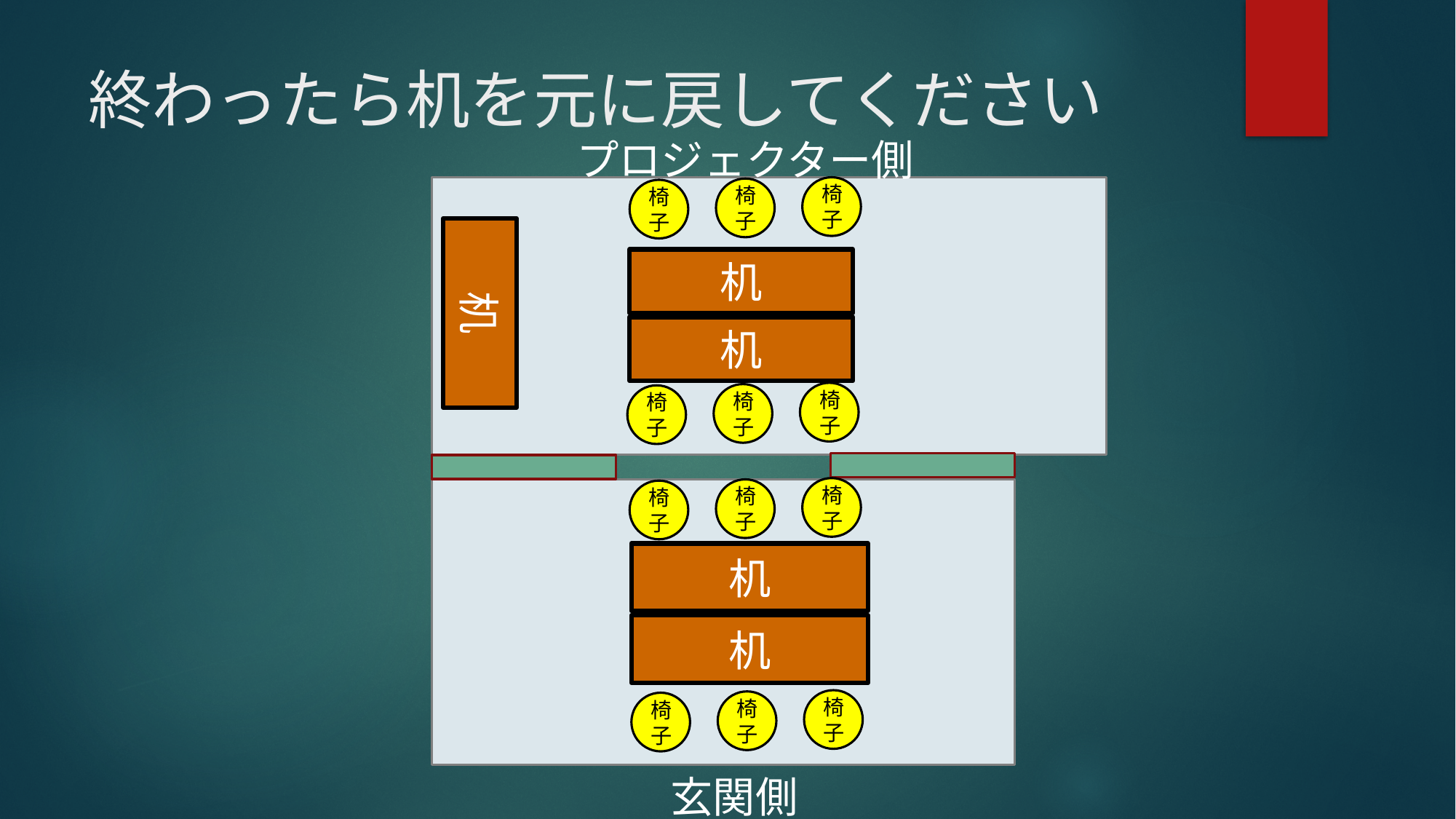

# 終わったら机を元に戻してください
プロジェクター側

椅子
椅子
椅子
机
机
机
椅子
椅子
椅子

椅子

椅子
椅子
机
机
椅子
椅子
椅子
玄関側